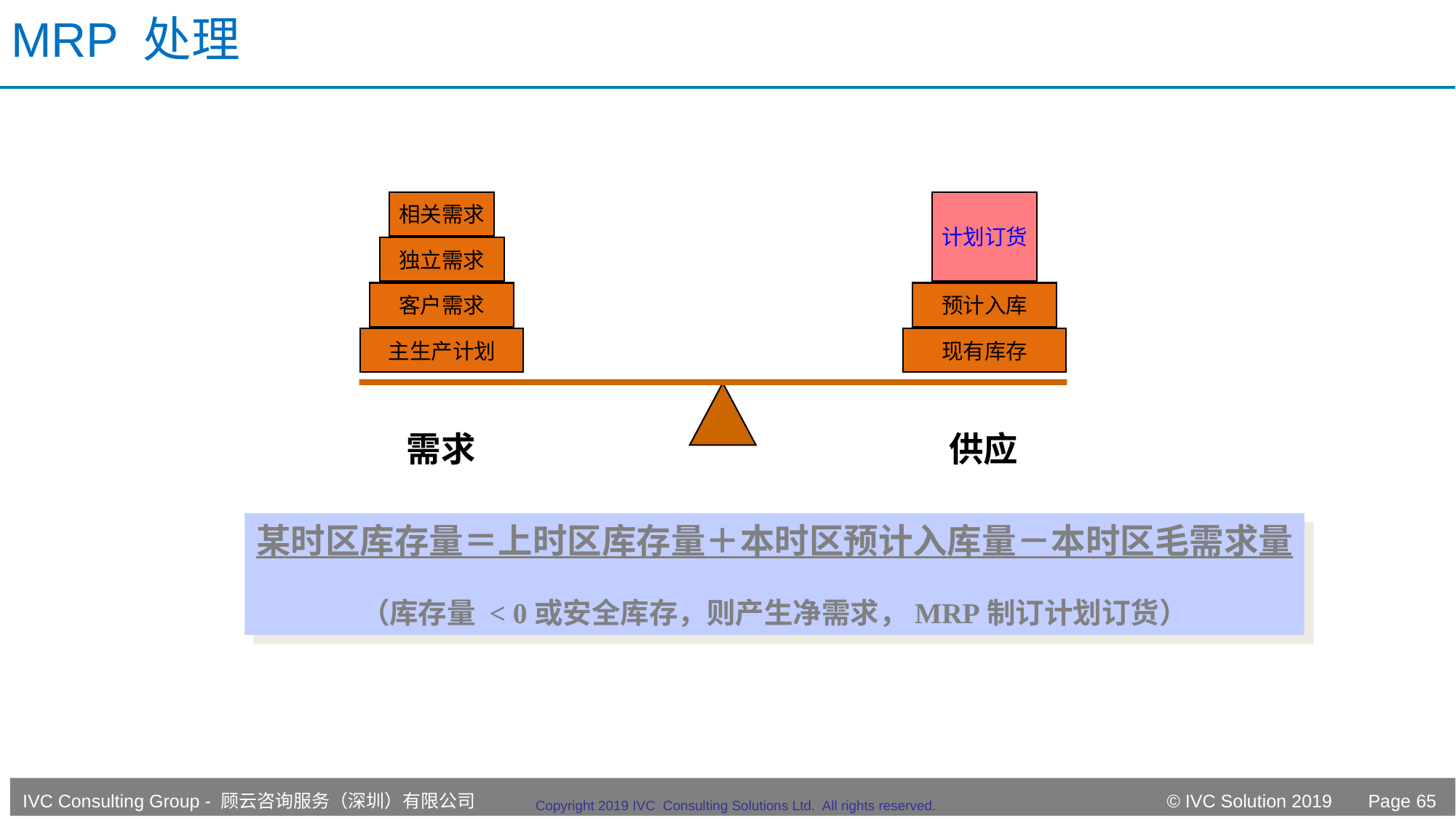

# MRP 处理
相关需求
独立需求
客户需求
主生产计划
预计入库
现有库存
计划订货

需求
供应
某时区库存量＝上时区库存量＋本时区预计入库量－本时区毛需求量

（库存量 < 0或安全库存，则产生净需求，MRP制订计划订货）